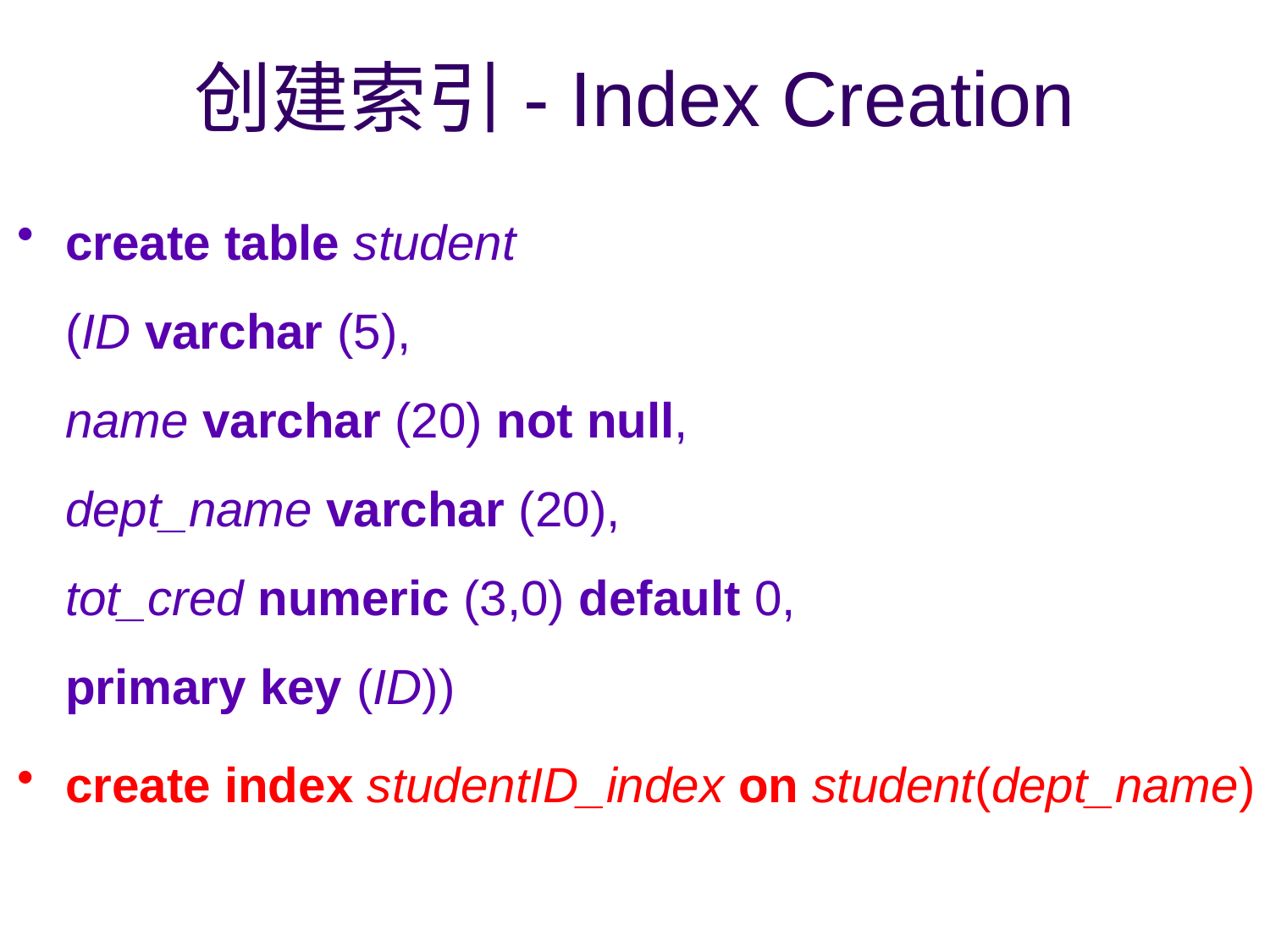

# 创建索引- Index Creation
create table student
(ID varchar (5),
name varchar (20) not null,
dept_name varchar (20),
tot_cred numeric (3,0) default 0,
primary key (ID))
create index studentID_index on student(dept_name)